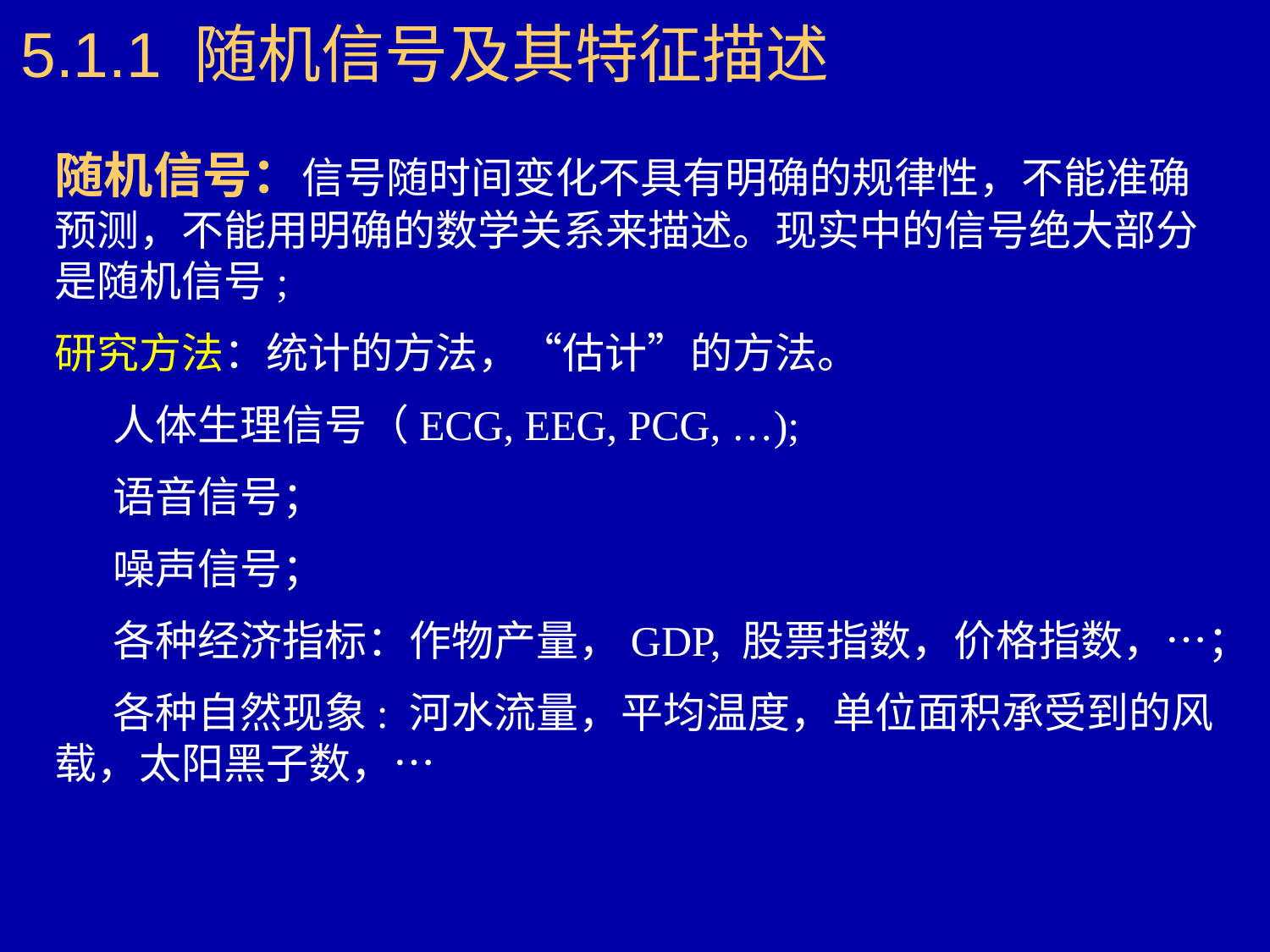

5.1.1 随机信号及其特征描述
随机信号：信号随时间变化不具有明确的规律性，不能准确预测，不能用明确的数学关系来描述。现实中的信号绝大部分是随机信号;
研究方法：统计的方法，“估计”的方法。
     人体生理信号（ECG, EEG, PCG, …);
     语音信号；
     噪声信号；
     各种经济指标：作物产量，GDP, 股票指数，价格指数，…；
     各种自然现象: 河水流量，平均温度，单位面积承受到的风载，太阳黑子数，…